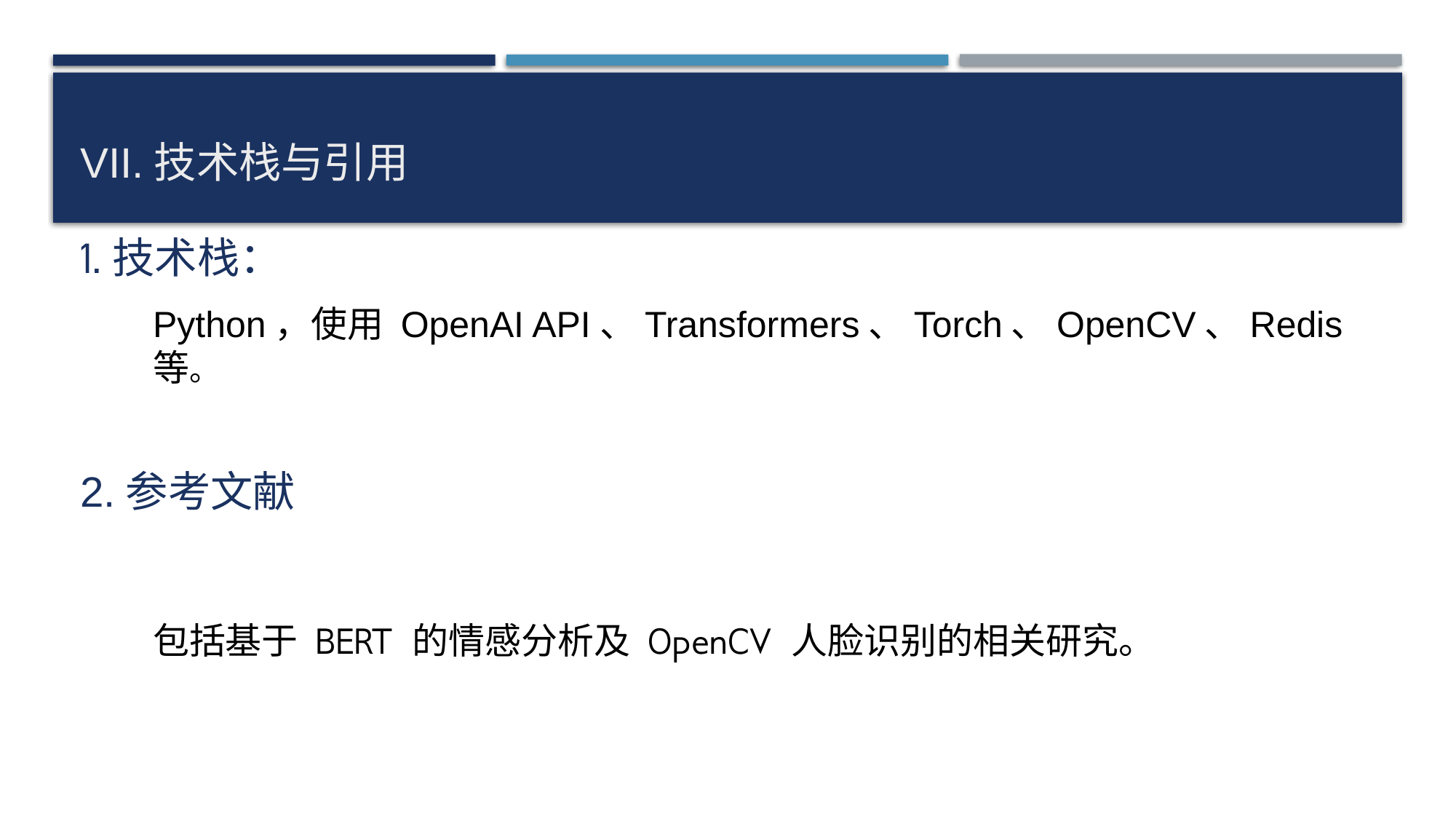

# VII.技术栈与引用
1.技术栈：

Python，使用 OpenAI API、Transformers、Torch、OpenCV、Redis 等。

2.参考文献

包括基于 BERT 的情感分析及 OpenCV 人脸识别的相关研究。